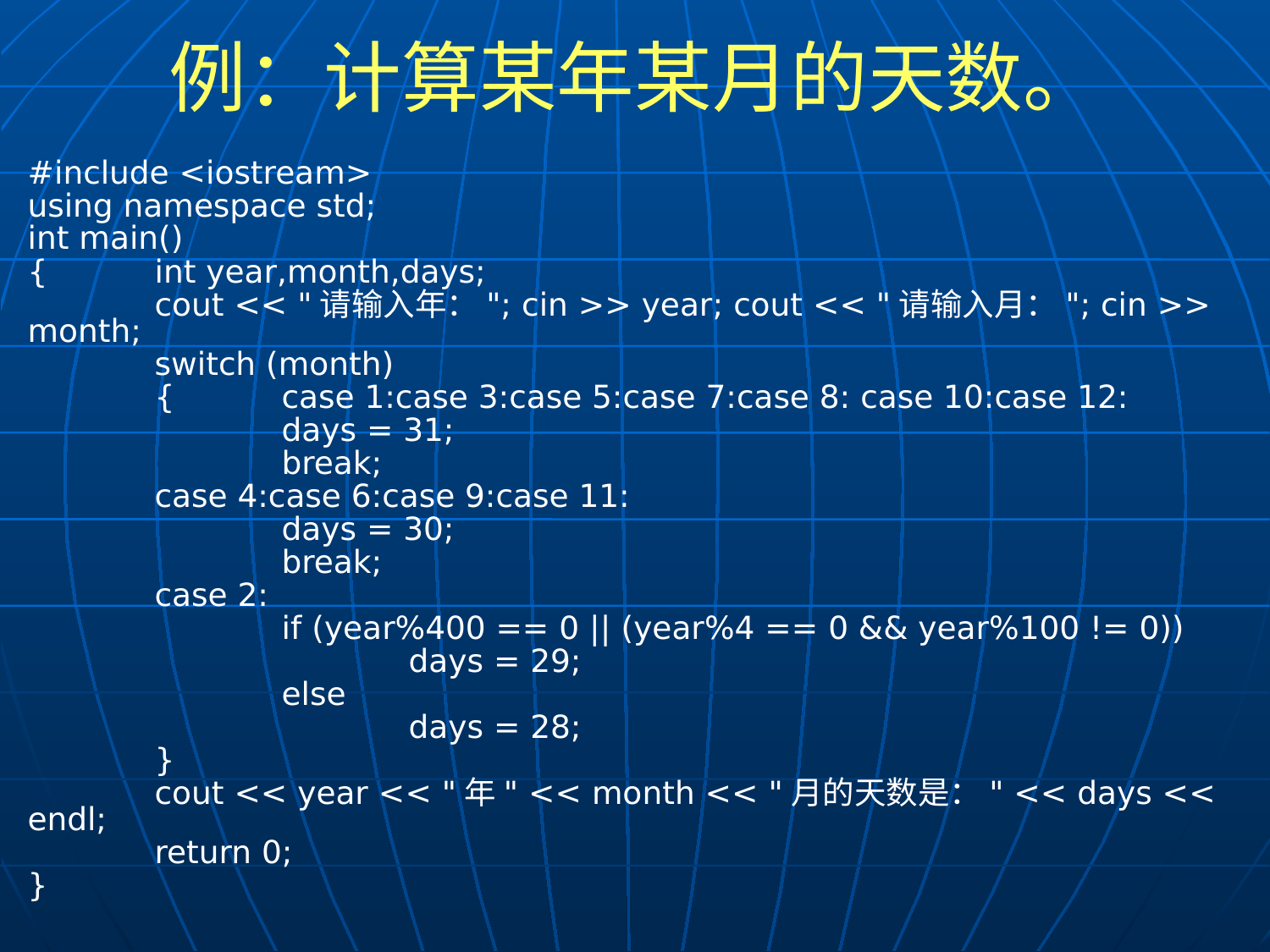

# 例：计算某年某月的天数。
#include <iostream>
using namespace std;
int main()
{	int year,month,days;
	cout << "请输入年："; cin >> year; cout << "请输入月："; cin >> month;
	switch (month)
	{	case 1:case 3:case 5:case 7:case 8: case 10:case 12:
		days = 31;
		break;
	case 4:case 6:case 9:case 11:
		days = 30;
		break;
	case 2:
		if (year%400 == 0 || (year%4 == 0 && year%100 != 0))
			days = 29;
		else
			days = 28;
	}
	cout << year << "年" << month << "月的天数是：" << days << endl;
	return 0;
}